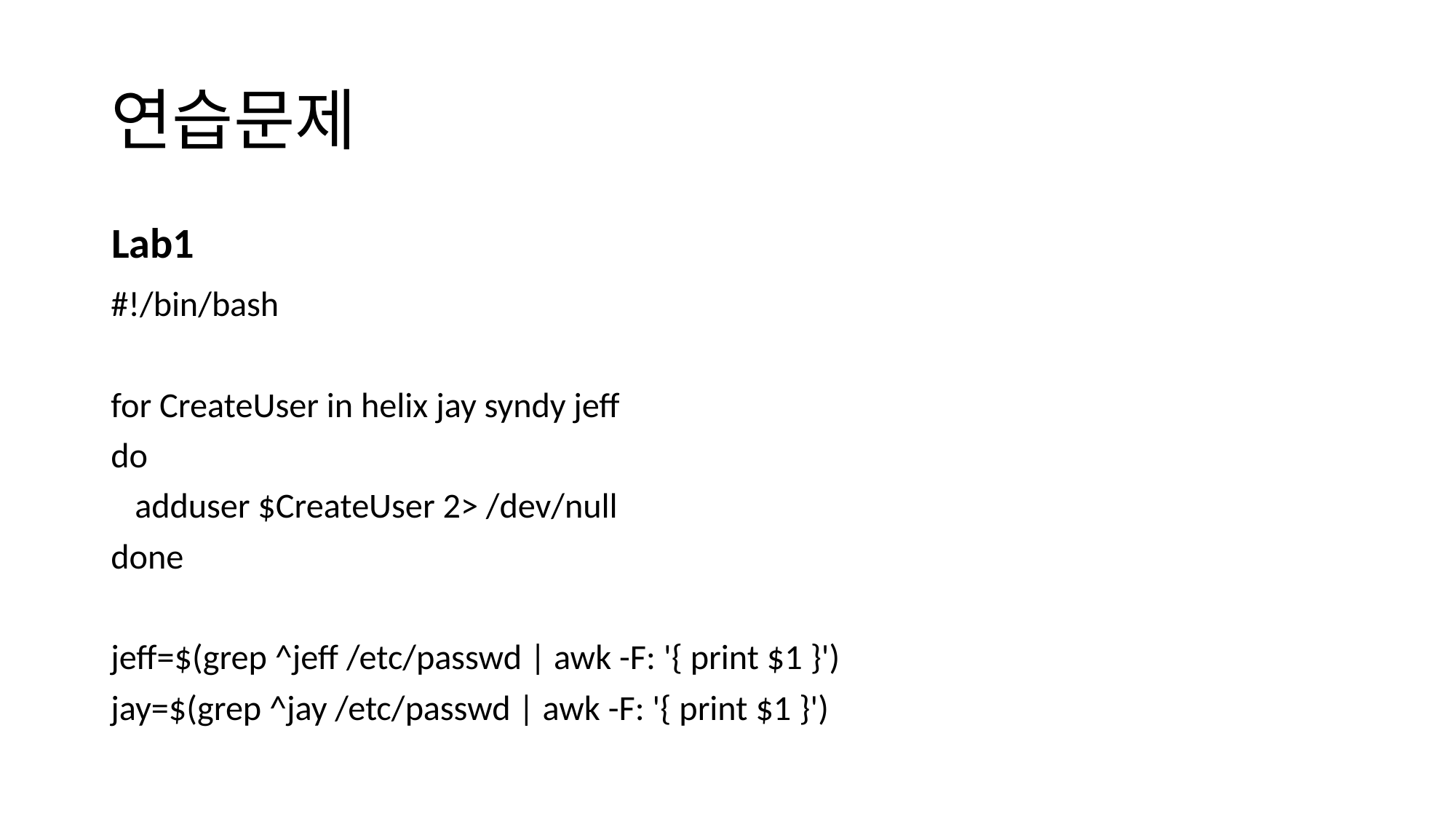

# 연습문제
Lab1
#!/bin/bash

for CreateUser in helix jay syndy jeff
do
   adduser $CreateUser 2> /dev/null
done

jeff=$(grep ^jeff /etc/passwd | awk -F: '{ print $1 }')
jay=$(grep ^jay /etc/passwd | awk -F: '{ print $1 }')